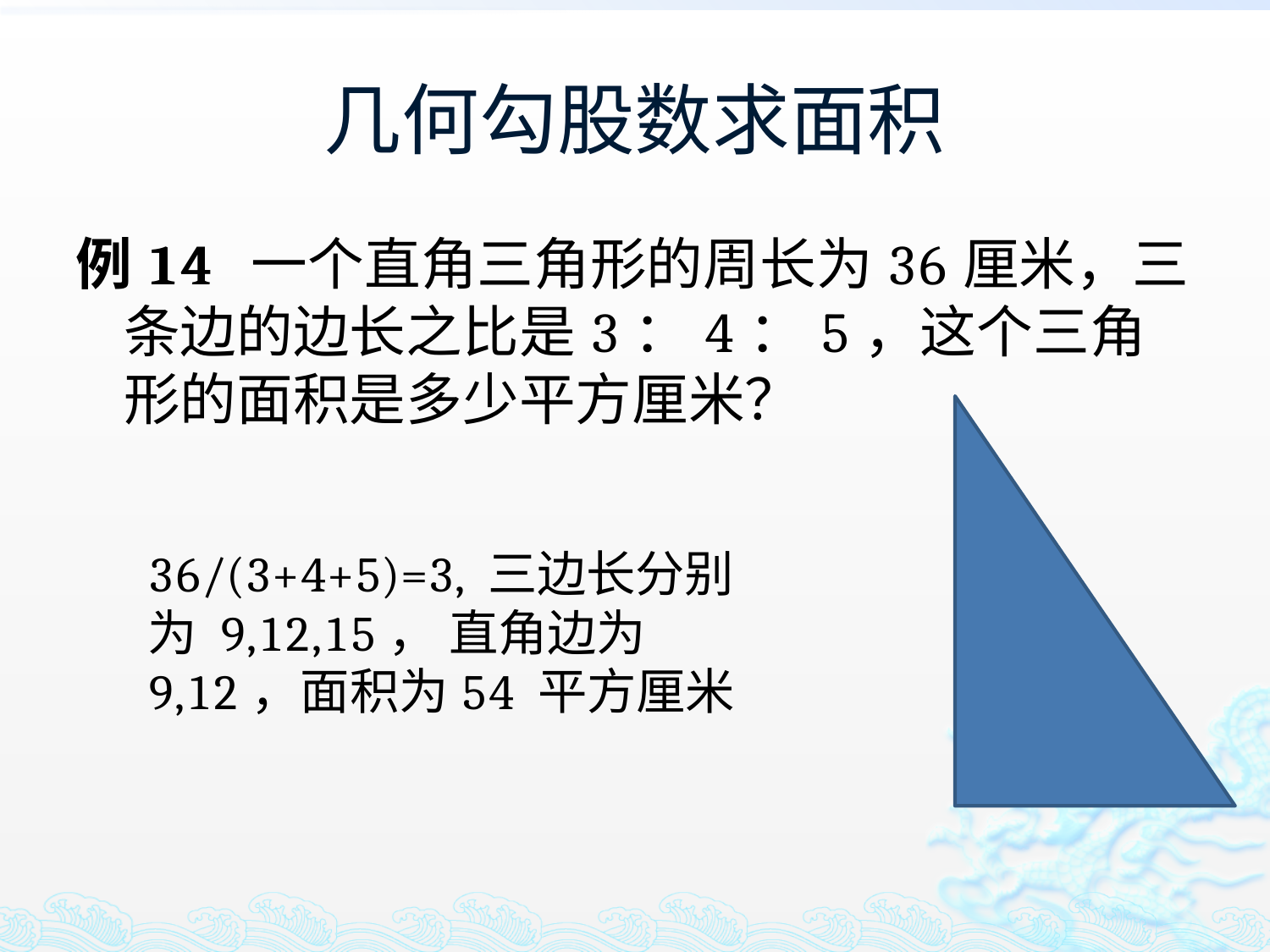

# 几何勾股数求面积
例14  一个直角三角形的周长为36厘米，三条边的边长之比是3：4：5，这个三角形的面积是多少平方厘米？

36/(3+4+5)=3, 三边长分别为 9,12,15， 直角边为9,12，面积为54 平方厘米